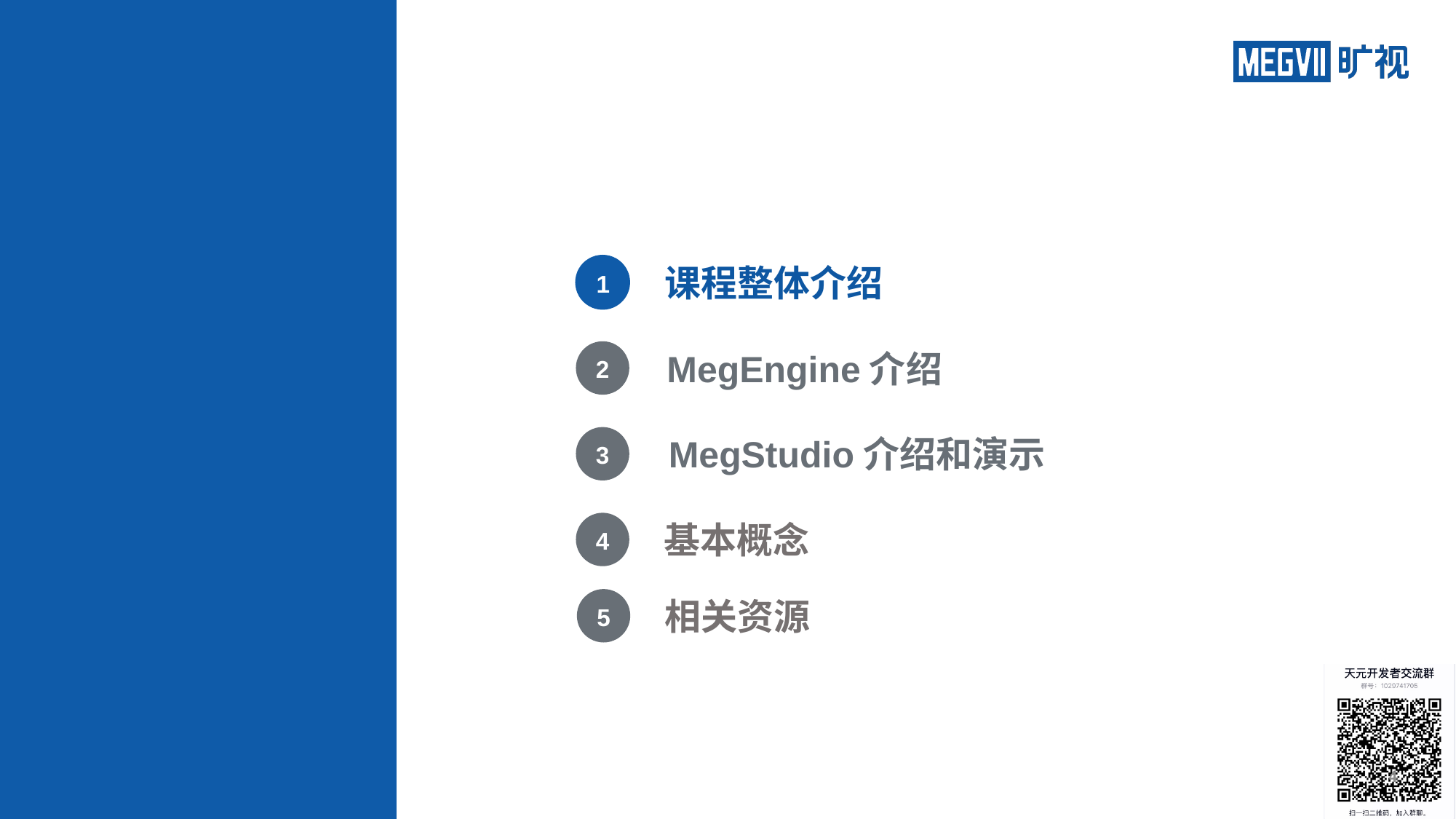

课程整体介绍

1
MegEngine介绍

2
MegStudio介绍和演示

3
基本概念

4
相关资源

5
4